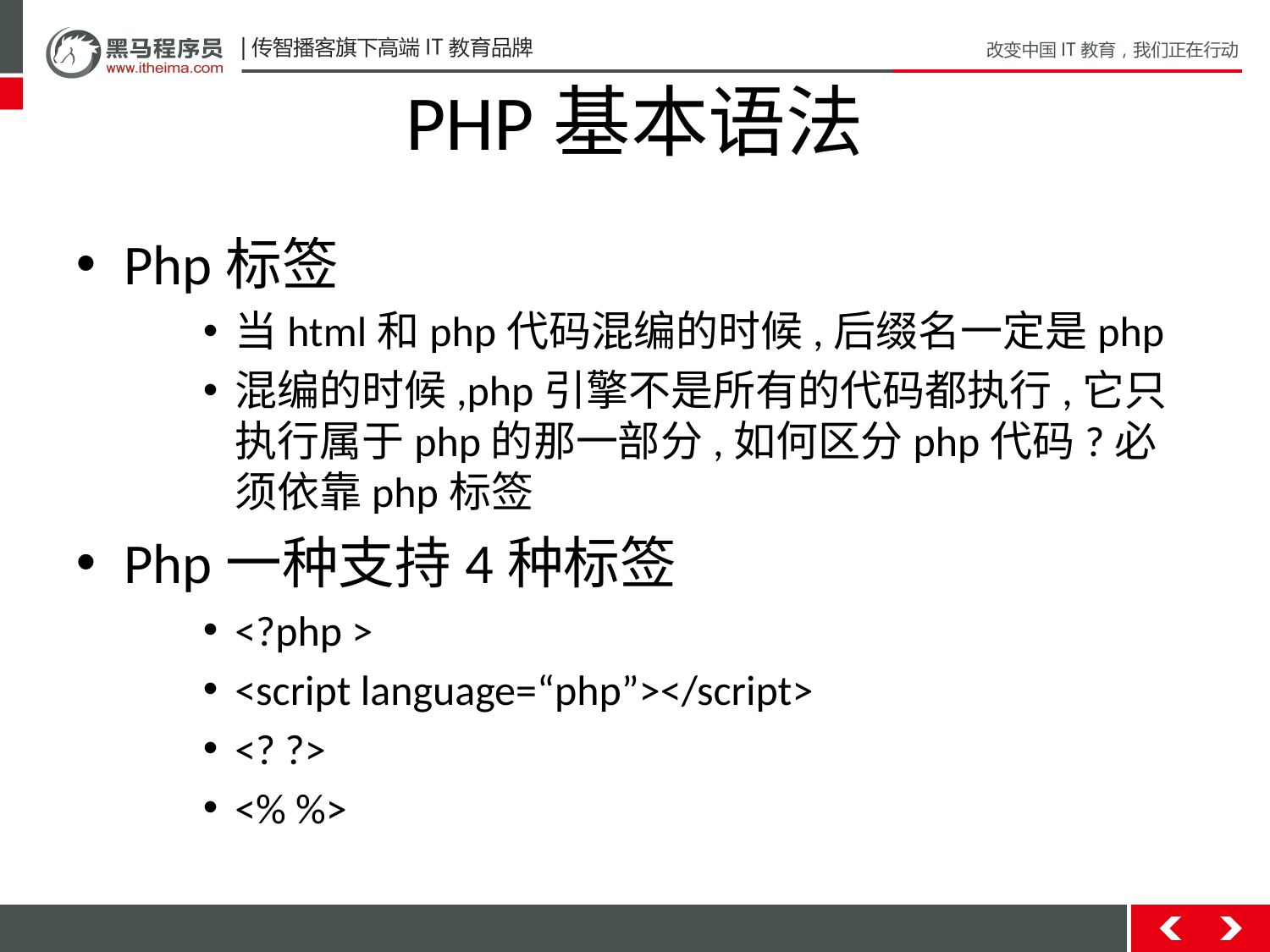

# PHP基本语法
Php标签
当html和php代码混编的时候,后缀名一定是php
混编的时候,php引擎不是所有的代码都执行,它只执行属于php的那一部分,如何区分php代码?必须依靠php标签
Php一种支持4种标签
<?php >
<script language=“php”></script>
<? ?>
<% %>